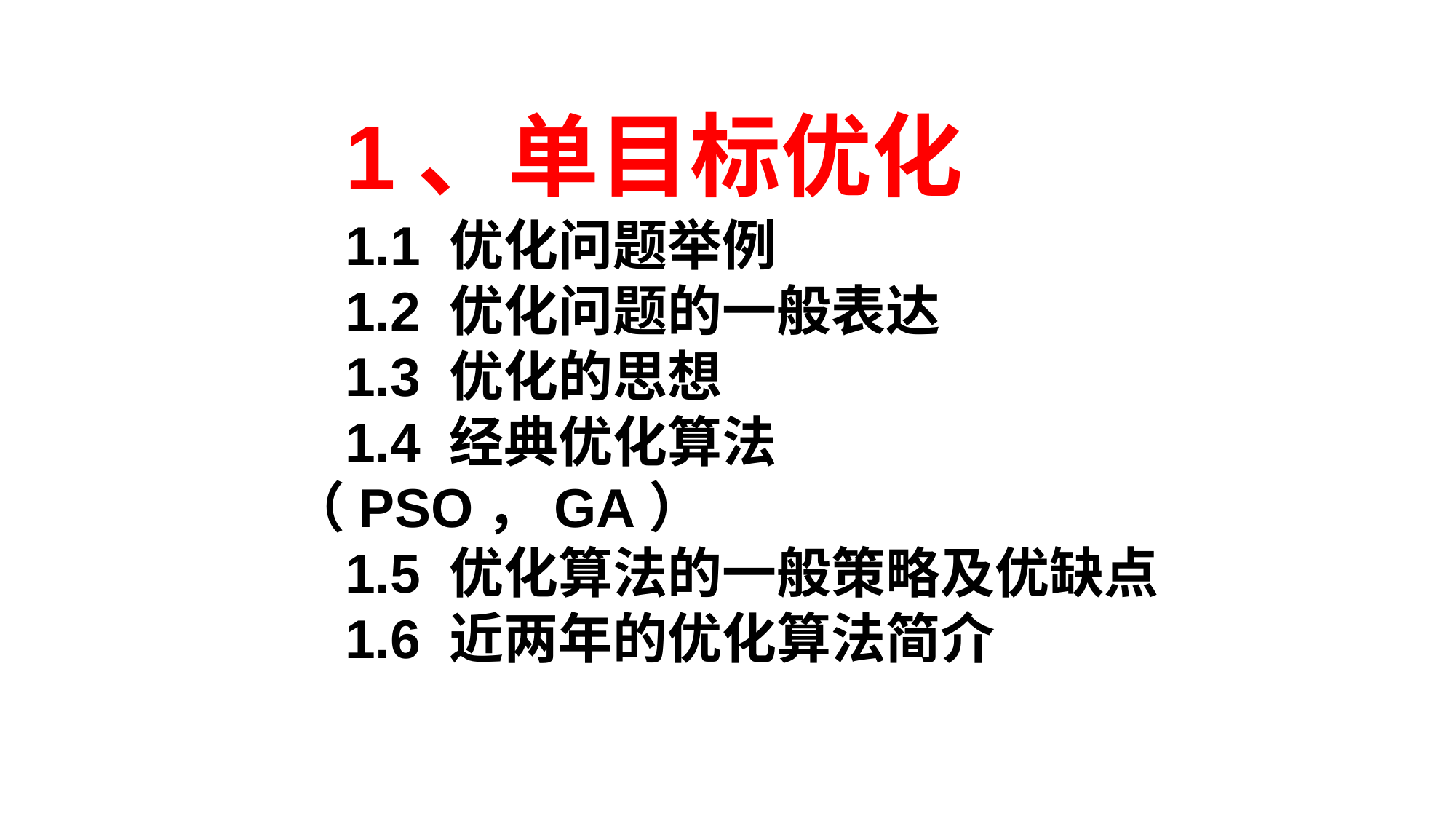

1、单目标优化
1.1 优化问题举例
1.2 优化问题的一般表达
1.3 优化的思想
1.4 经典优化算法（PSO，GA）
1.5 优化算法的一般策略及优缺点
1.6 近两年的优化算法简介